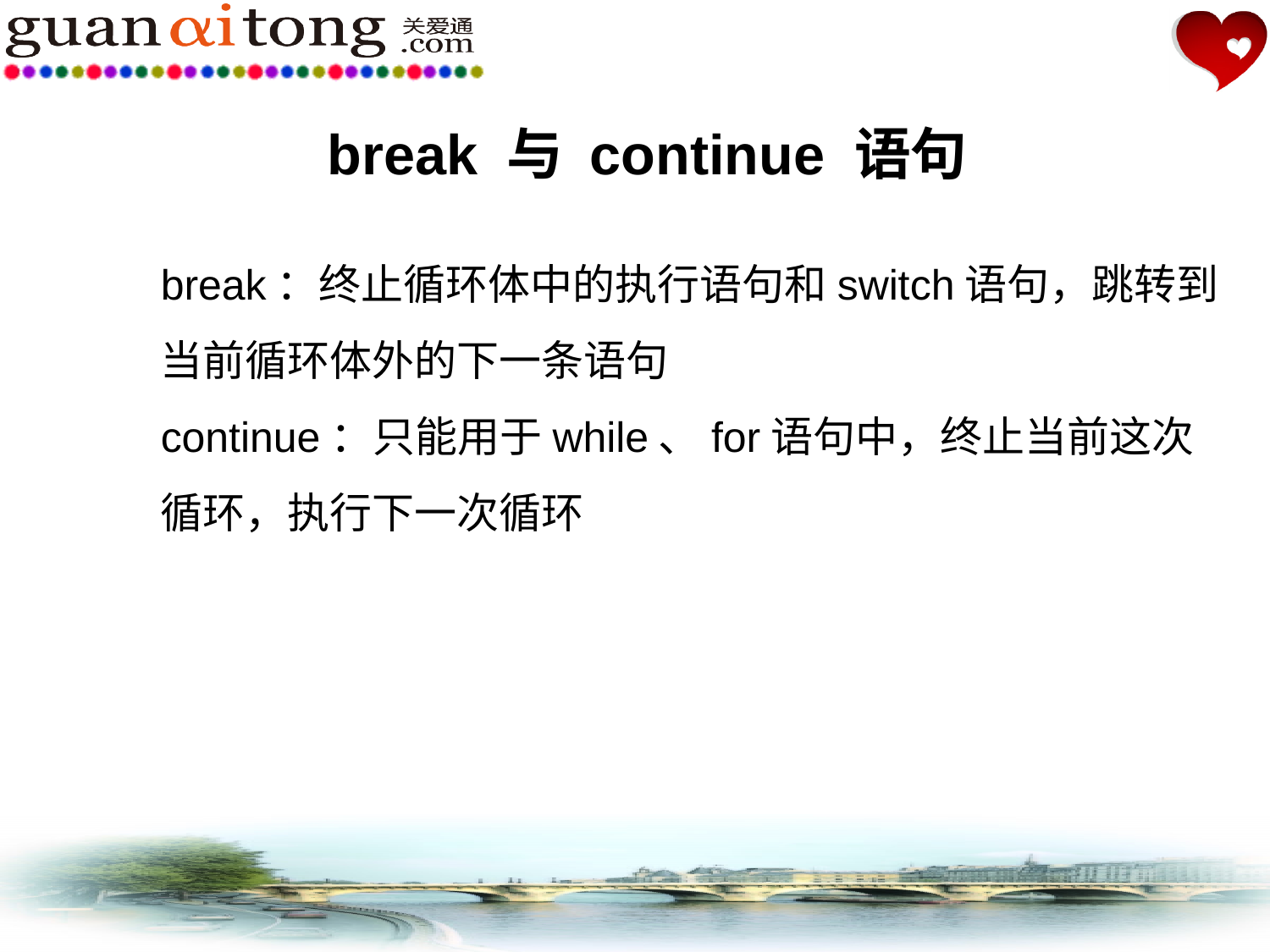

break 与 continue 语句
break：终止循环体中的执行语句和switch语句，跳转到当前循环体外的下一条语句
continue：只能用于while、for语句中，终止当前这次循环，执行下一次循环